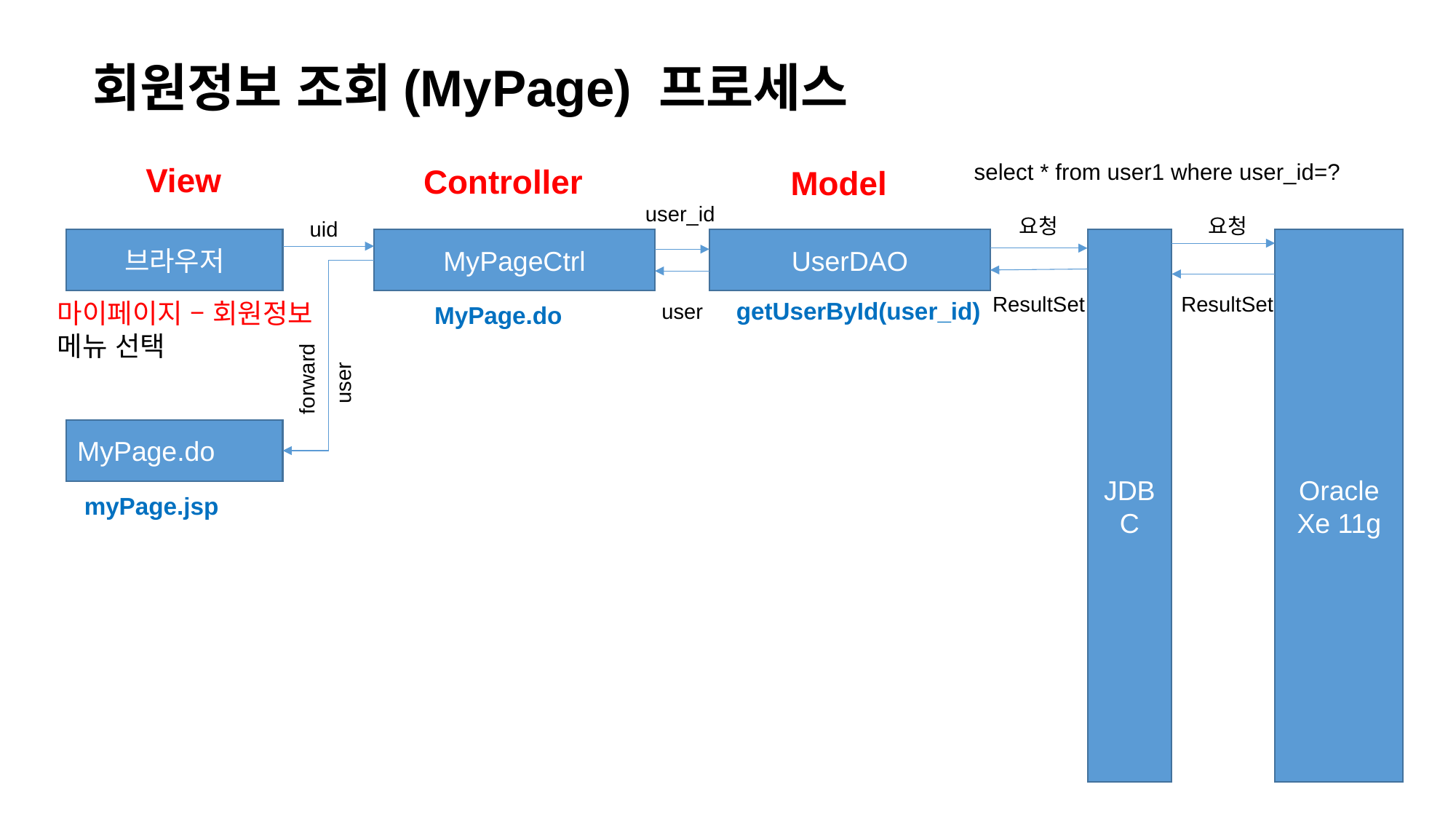

회원정보 조회(MyPage) 프로세스
select * from user1 where user_id=?
View
Controller
Model
user_id
요청
요청
uid
JDBC
Oracle
Xe 11g
브라우저
MyPageCtrl
UserDAO
ResultSet
ResultSet
getUserById(user_id)
마이페이지 – 회원정보
메뉴 선택
user
MyPage.do
forward
user
MyPage.do
myPage.jsp